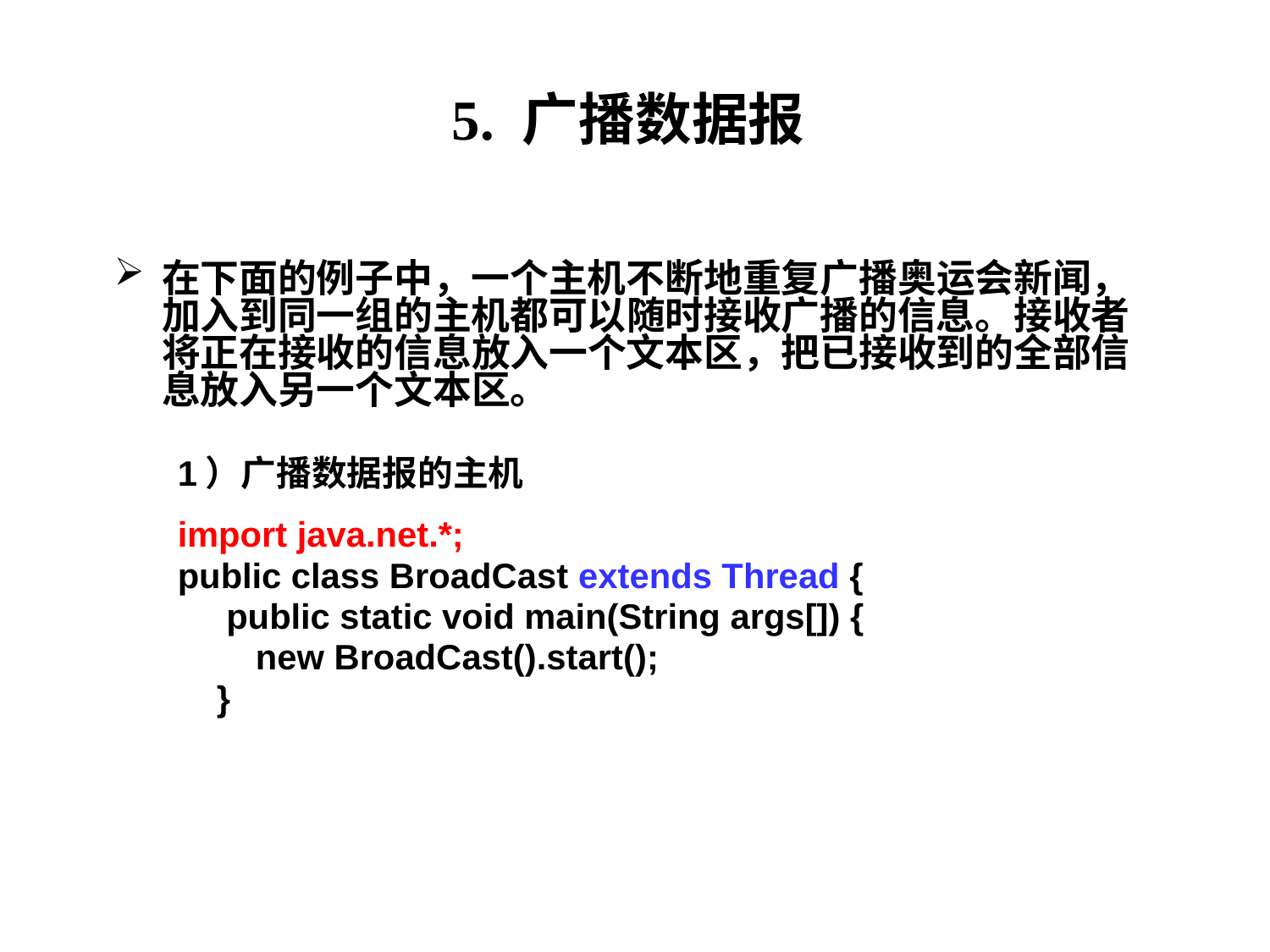

# 5. 广播数据报
在下面的例子中，一个主机不断地重复广播奥运会新闻，加入到同一组的主机都可以随时接收广播的信息。接收者将正在接收的信息放入一个文本区，把已接收到的全部信息放入另一个文本区。

1）广播数据报的主机

import java.net.*;
public class BroadCast extends Thread {
     public static void main(String args[]) {
        new BroadCast().start();
    }